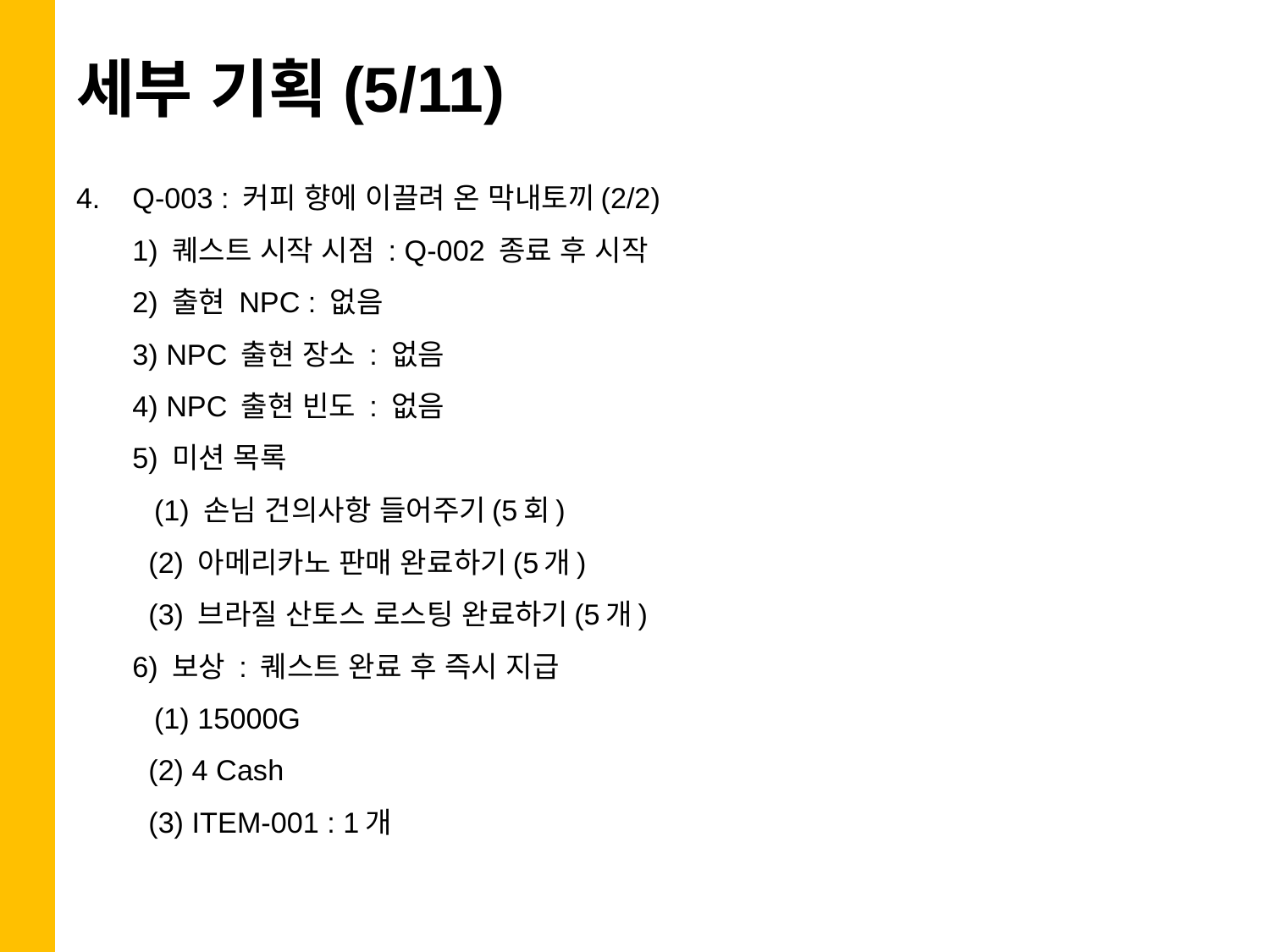

# 세부 기획(5/11)
Q-003 : 커피 향에 이끌려 온 막내토끼(2/2)
1) 퀘스트 시작 시점 : Q-002 종료 후 시작
2) 출현 NPC : 없음
3) NPC 출현 장소 : 없음
4) NPC 출현 빈도 : 없음
5) 미션 목록
  (1) 손님 건의사항 들어주기(5회)
  (2) 아메리카노 판매 완료하기(5개)
  (3) 브라질 산토스 로스팅 완료하기(5개)
6) 보상 : 퀘스트 완료 후 즉시 지급
  (1) 15000G
  (2) 4 Cash
  (3) ITEM-001 : 1개